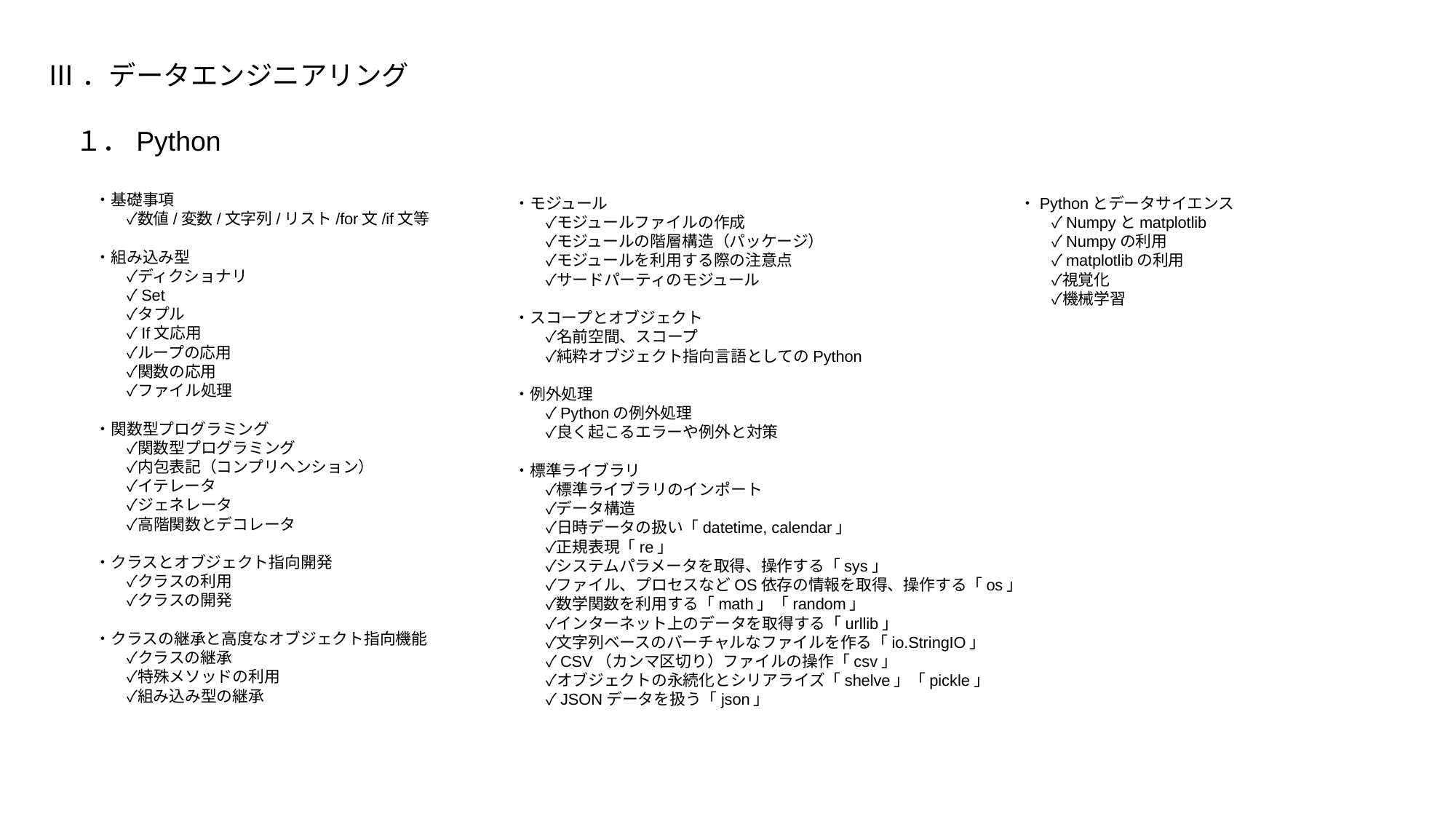

Ⅲ．データエンジニアリング

　１．Python

　　　・基礎事項
　　　　　✓数値/変数/文字列/リスト/for文/if文等

　　　・組み込み型
　　　　　✓ディクショナリ
　　　　　✓Set
　　　　　✓タプル
　　　　　✓If文応用
　　　　　✓ループの応用
　　　　　✓関数の応用
　　　　　✓ファイル処理

　　　・関数型プログラミング
　　　　　✓関数型プログラミング
　　　　　✓内包表記（コンプリヘンション）
　　　　　✓イテレータ
　　　　　✓ジェネレータ
　　　　　✓高階関数とデコレータ

　　　・クラスとオブジェクト指向開発
　　　　　✓クラスの利用
　　　　　✓クラスの開発

　　　・クラスの継承と高度なオブジェクト指向機能
　　　　　✓クラスの継承
　　　　　✓特殊メソッドの利用
　　　　　✓組み込み型の継承
　　　・モジュール
　　　　　✓モジュールファイルの作成
　　　　　✓モジュールの階層構造（パッケージ）
　　　　　✓モジュールを利用する際の注意点
　　　　　✓サードパーティのモジュール

　　　・スコープとオブジェクト
　　　　　✓名前空間、スコープ
　　　　　✓純粋オブジェクト指向言語としてのPython

　　　・例外処理
　　　　　✓Pythonの例外処理
　　　　　✓良く起こるエラーや例外と対策

　　　・標準ライブラリ
　　　　　✓標準ライブラリのインポート
　　　　　✓データ構造
　　　　　✓日時データの扱い「datetime, calendar」
　　　　　✓正規表現「re」
　　　　　✓システムパラメータを取得、操作する「sys」
　　　　　✓ファイル、プロセスなどOS依存の情報を取得、操作する「os」
　　　　　✓数学関数を利用する「math」「random」
　　　　　✓インターネット上のデータを取得する「urllib」
　　　　　✓文字列ベースのバーチャルなファイルを作る「io.StringIO」
　　　　　✓CSV（カンマ区切り）ファイルの操作「csv」
　　　　　✓オブジェクトの永続化とシリアライズ「shelve」「pickle」
　　　　　✓JSONデータを扱う「json」
・Pythonとデータサイエンス
　　✓Numpyとmatplotlib
　　✓Numpyの利用
　　✓matplotlibの利用
　　✓視覚化
　　✓機械学習